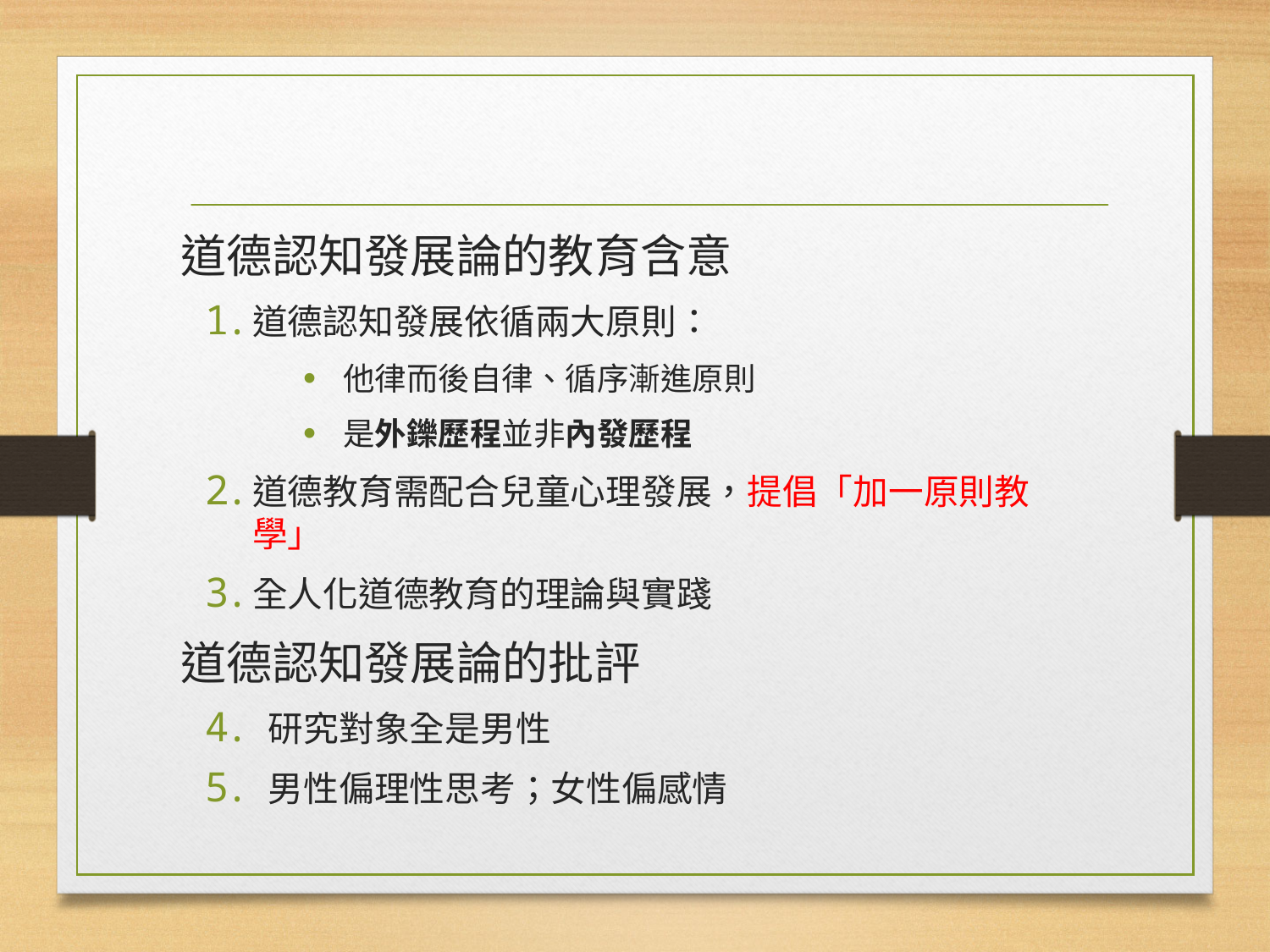

#
道德認知發展論的教育含意
道德認知發展依循兩大原則：
他律而後自律、循序漸進原則
是外鑠歷程並非內發歷程
道德教育需配合兒童心理發展，提倡「加一原則教學」
全人化道德教育的理論與實踐
道德認知發展論的批評
研究對象全是男性
男性偏理性思考；女性偏感情